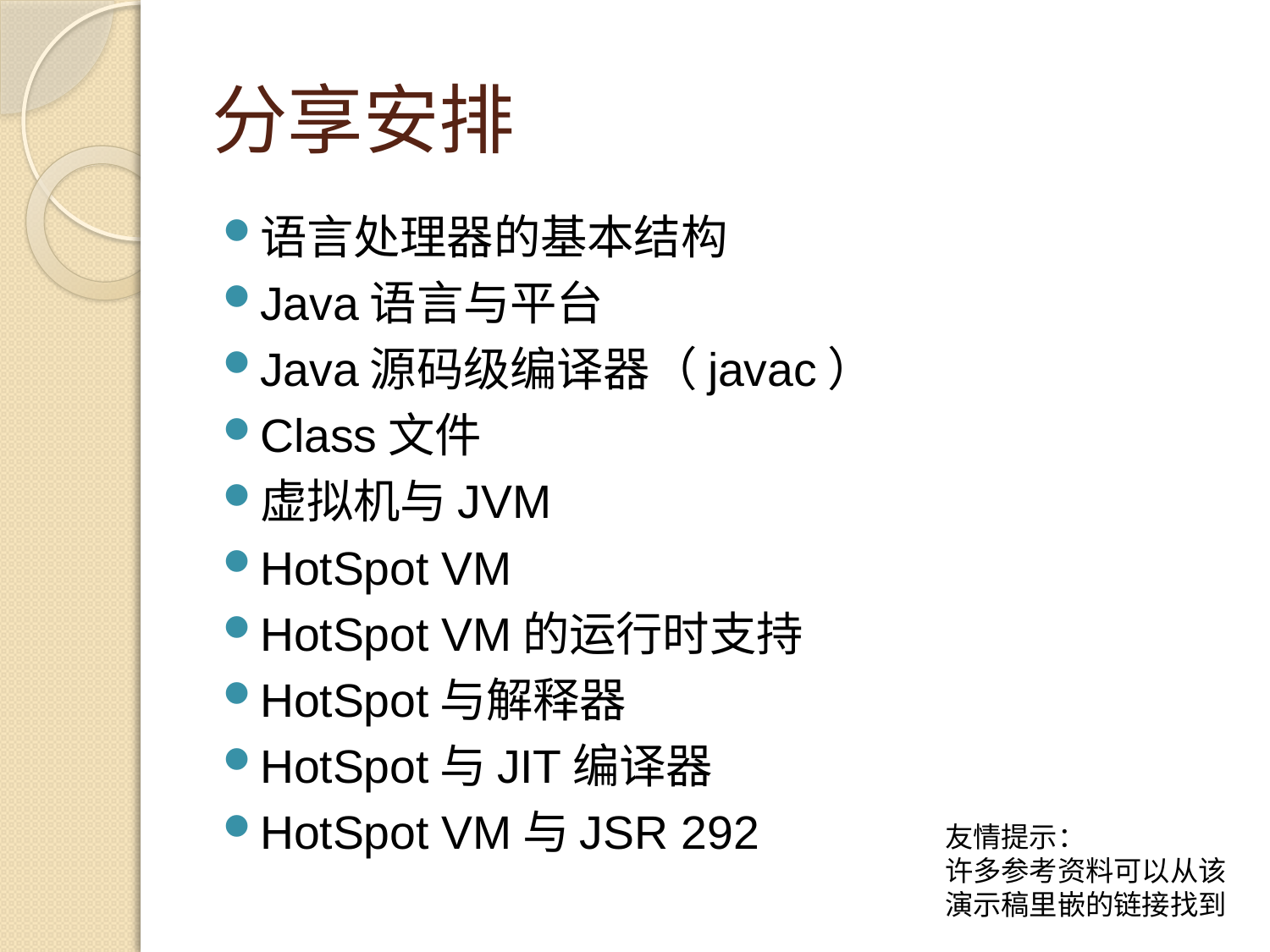

# 分享安排
语言处理器的基本结构
Java语言与平台
Java源码级编译器（javac）
Class文件
虚拟机与JVM
HotSpot VM
HotSpot VM的运行时支持
HotSpot与解释器
HotSpot与JIT编译器
HotSpot VM与JSR 292

友情提示：
许多参考资料可以从该
演示稿里嵌的链接找到